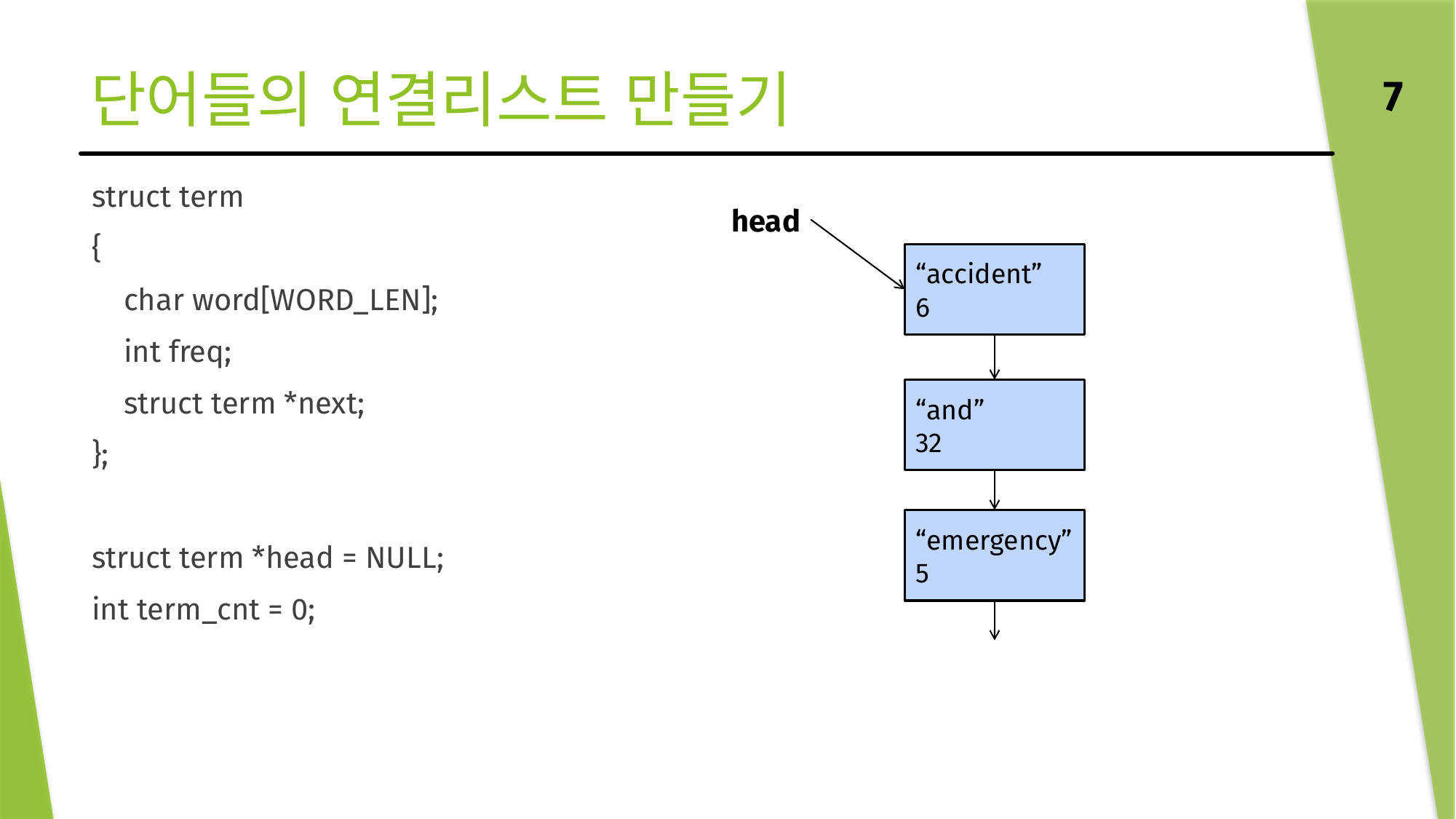

# 단어들의 연결리스트 만들기
7
struct term
{
    char word[WORD_LEN];
    int freq;
    struct term *next;
};

struct term *head = NULL;
int term_cnt = 0;

head
“accident”
6
“and”
32
“emergency”
5